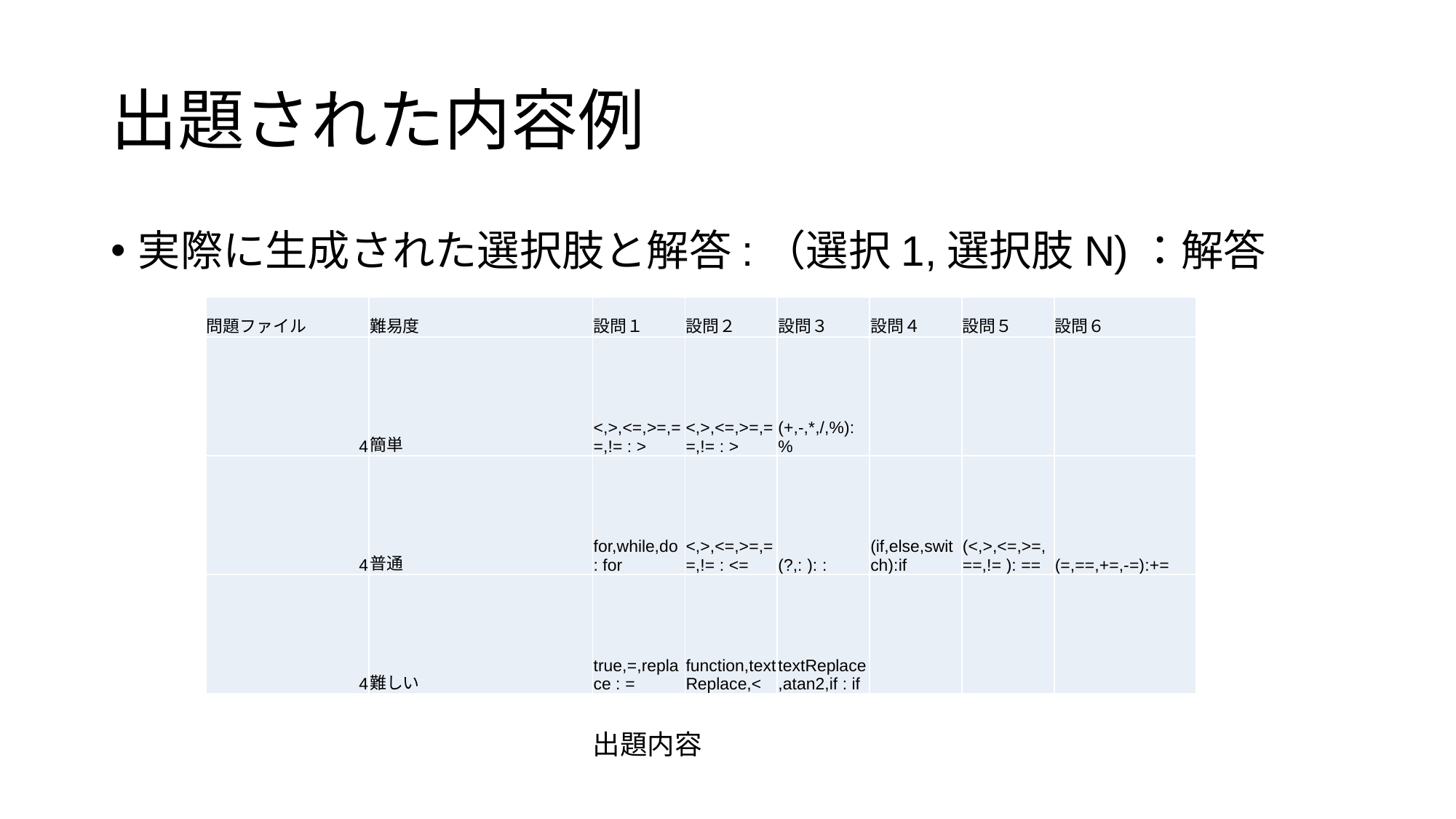

# 出題された内容例
実際に生成された選択肢と解答:（選択1,選択肢N)：解答
| 問題ファイル | 難易度 | 設問１ | 設問２ | 設問３ | 設問４ | 設問５ | 設問６ |
| --- | --- | --- | --- | --- | --- | --- | --- |
| 4 | 簡単 | <,>,<=,>=,==,!= : > | <,>,<=,>=,==,!= : > | (+,-,\*,/,%):% |  |  |  |
| 4 | 普通 | for,while,do : for | <,>,<=,>=,==,!= : <= | (?,: ): : | (if,else,switch):if | (<,>,<=,>=,==,!= ): == | (=,==,+=,-=):+= |
| 4 | 難しい | true,=,replace : = | function,textReplace,< | textReplace,atan2,if : if |  |  |  |
出題内容